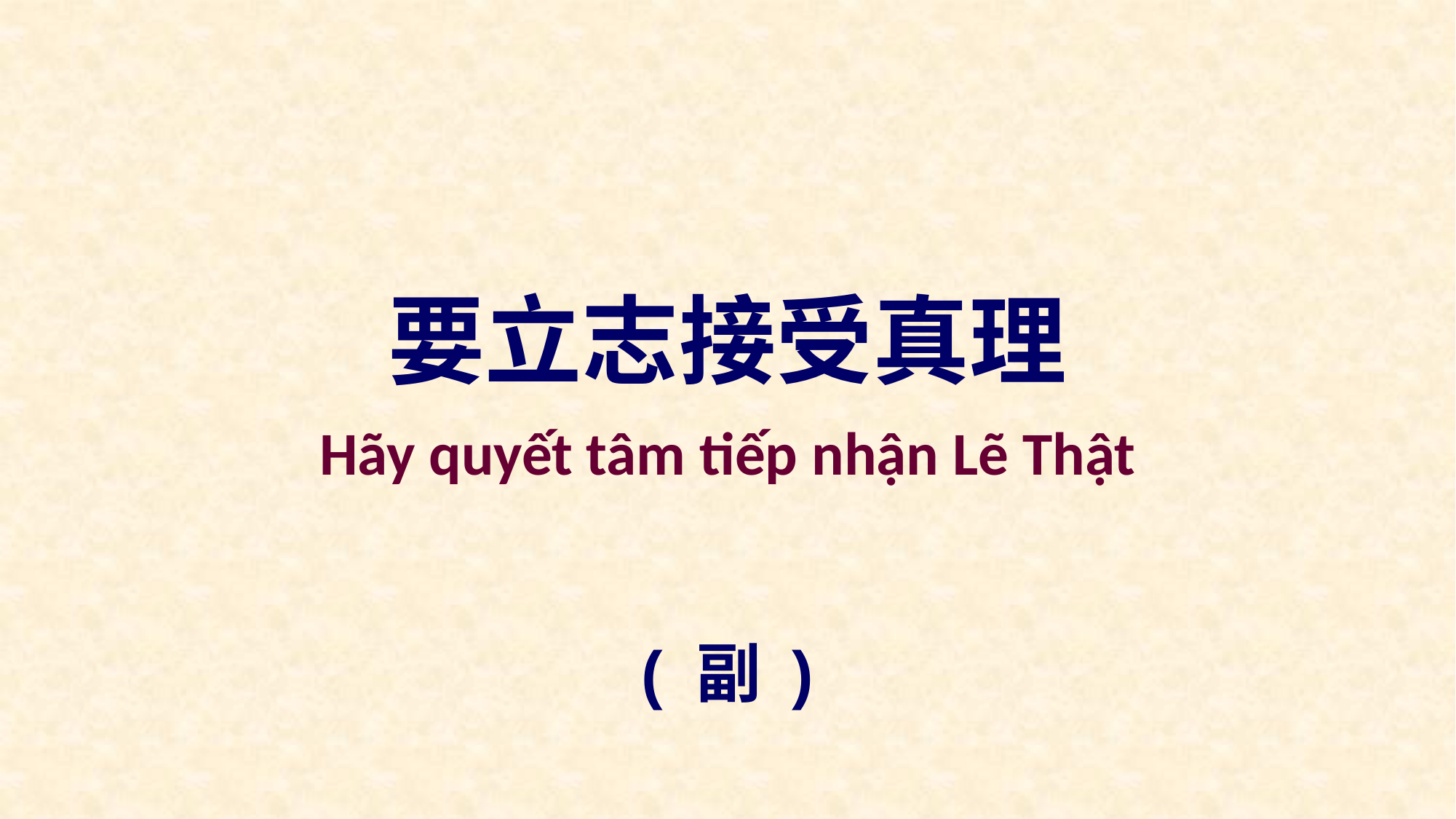

要立志接受真理
Hãy quyết tâm tiếp nhận Lẽ Thật
( 副 )